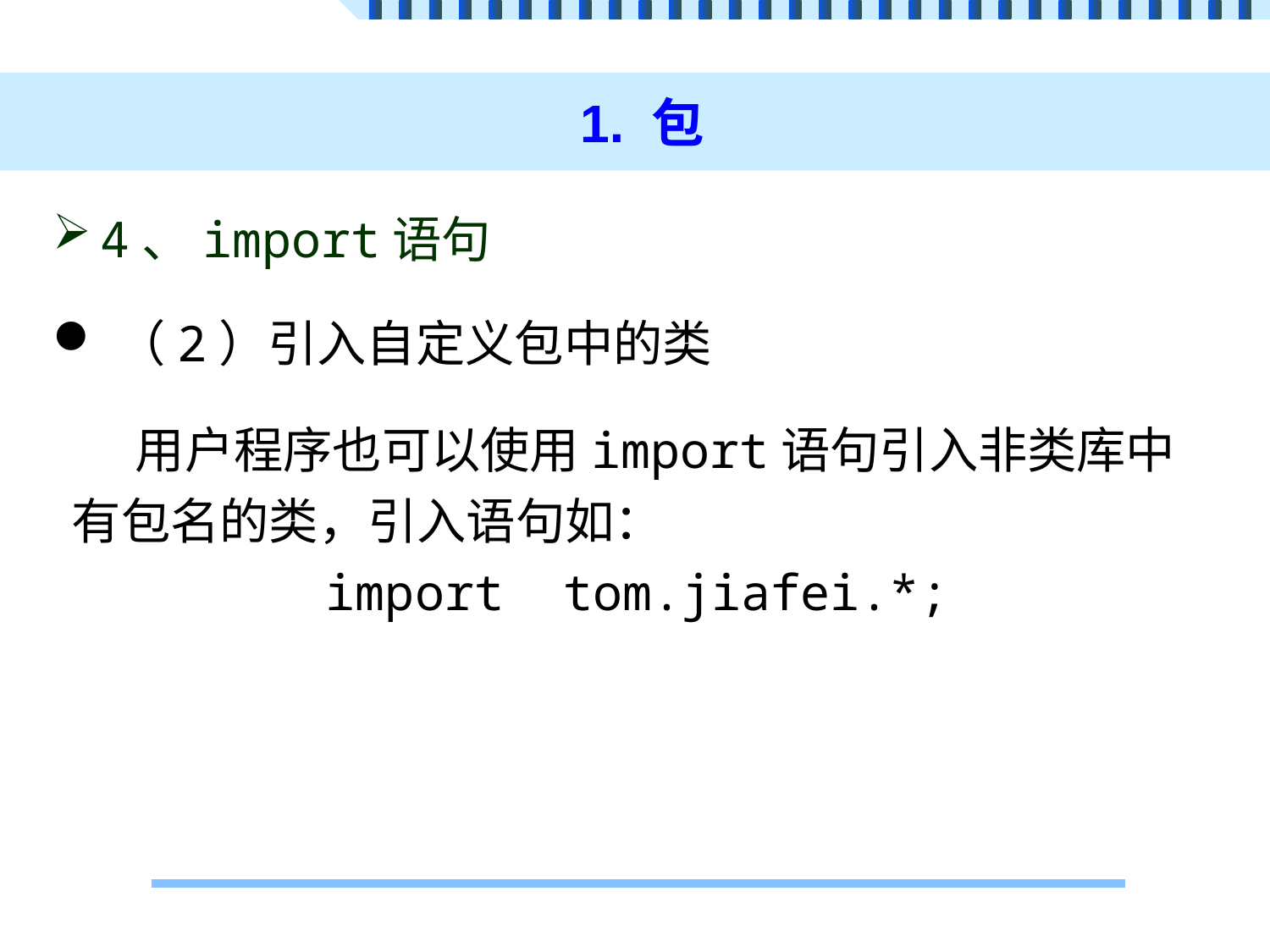

# 1. 包

4、import语句
（2）引入自定义包中的类
用户程序也可以使用import语句引入非类库中有包名的类，引入语句如：
		import  tom.jiafei.*;